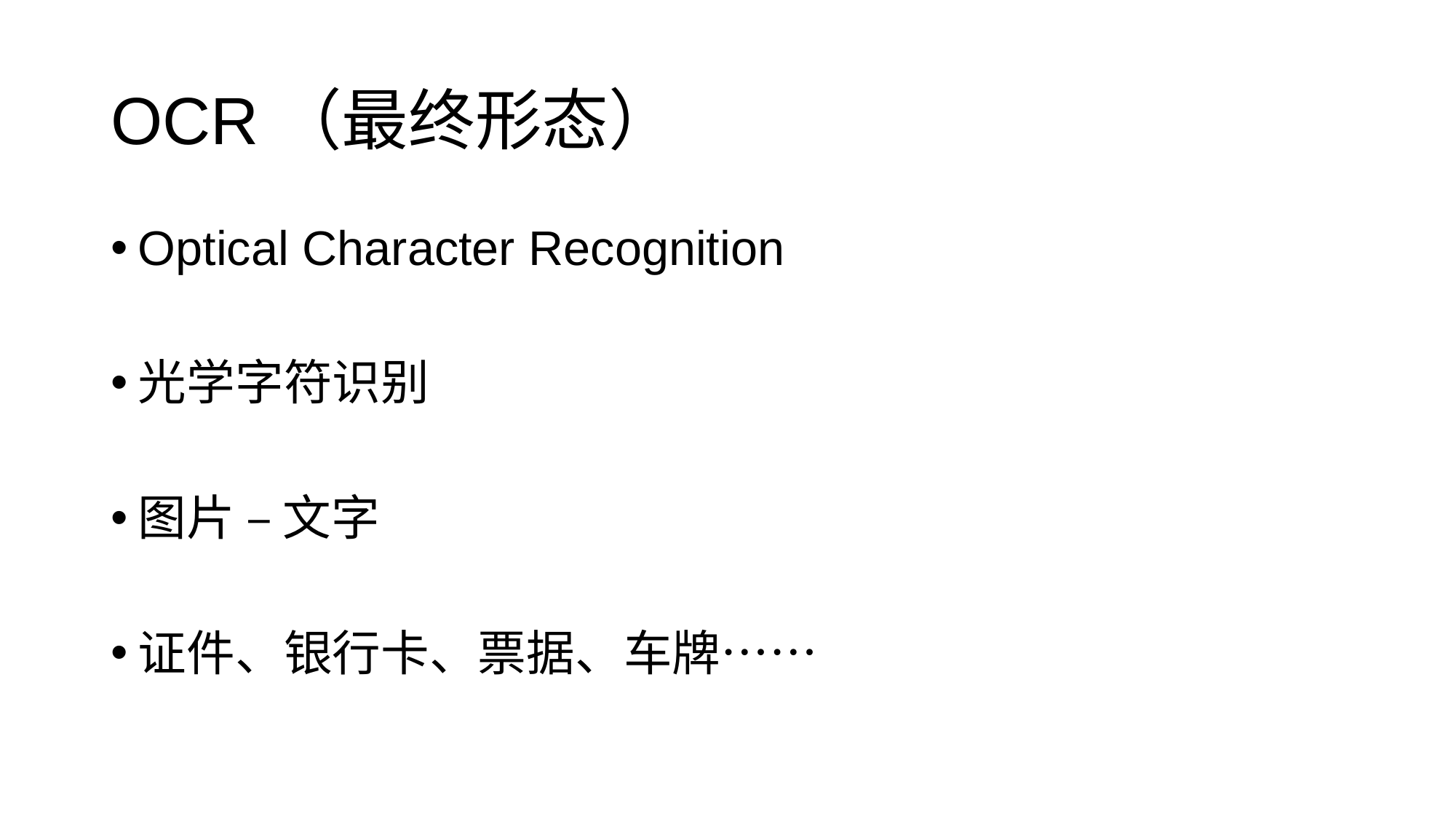

# OCR（最终形态）
Optical Character Recognition

光学字符识别

图片 – 文字

证件、银行卡、票据、车牌……